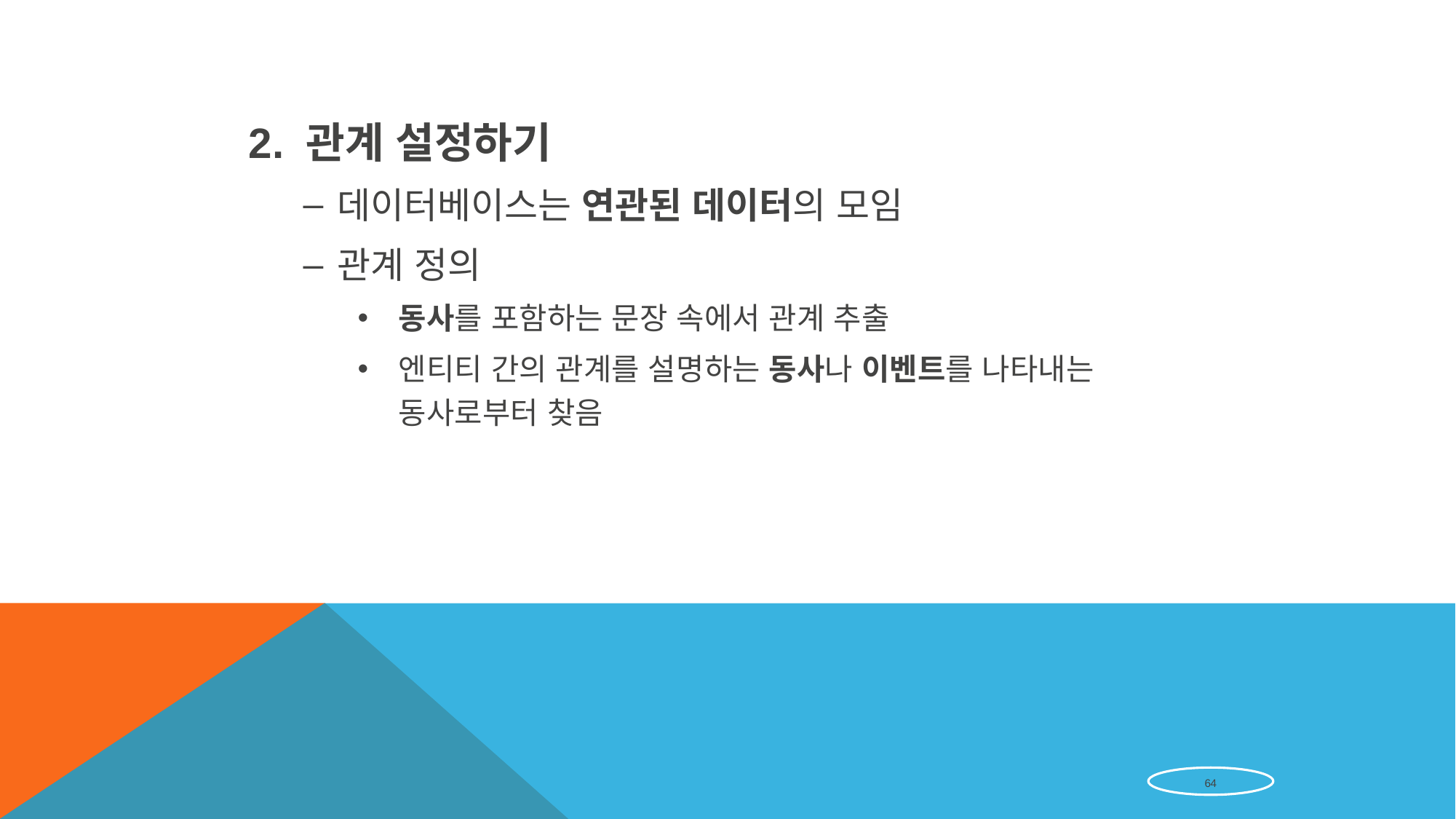

2. 관계 설정하기
데이터베이스는 연관된 데이터의 모임
관계 정의
동사를 포함하는 문장 속에서 관계 추출
엔티티 간의 관계를 설명하는 동사나 이벤트를 나타내는 동사로부터 찾음
64